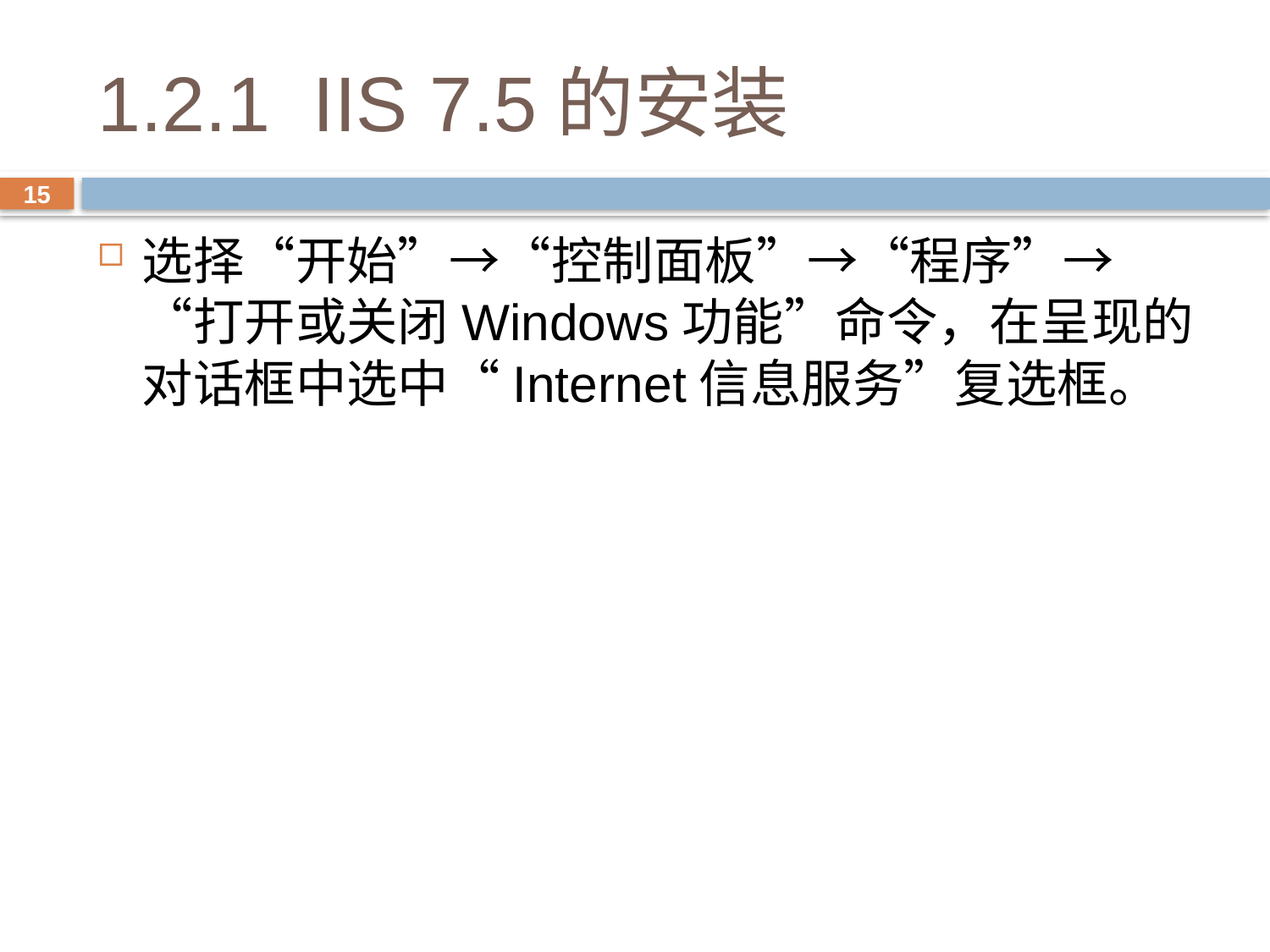

# 1.2.1  IIS 7.5的安装
15
选择“开始”→“控制面板”→“程序”→“打开或关闭Windows功能”命令，在呈现的对话框中选中“Internet信息服务”复选框。